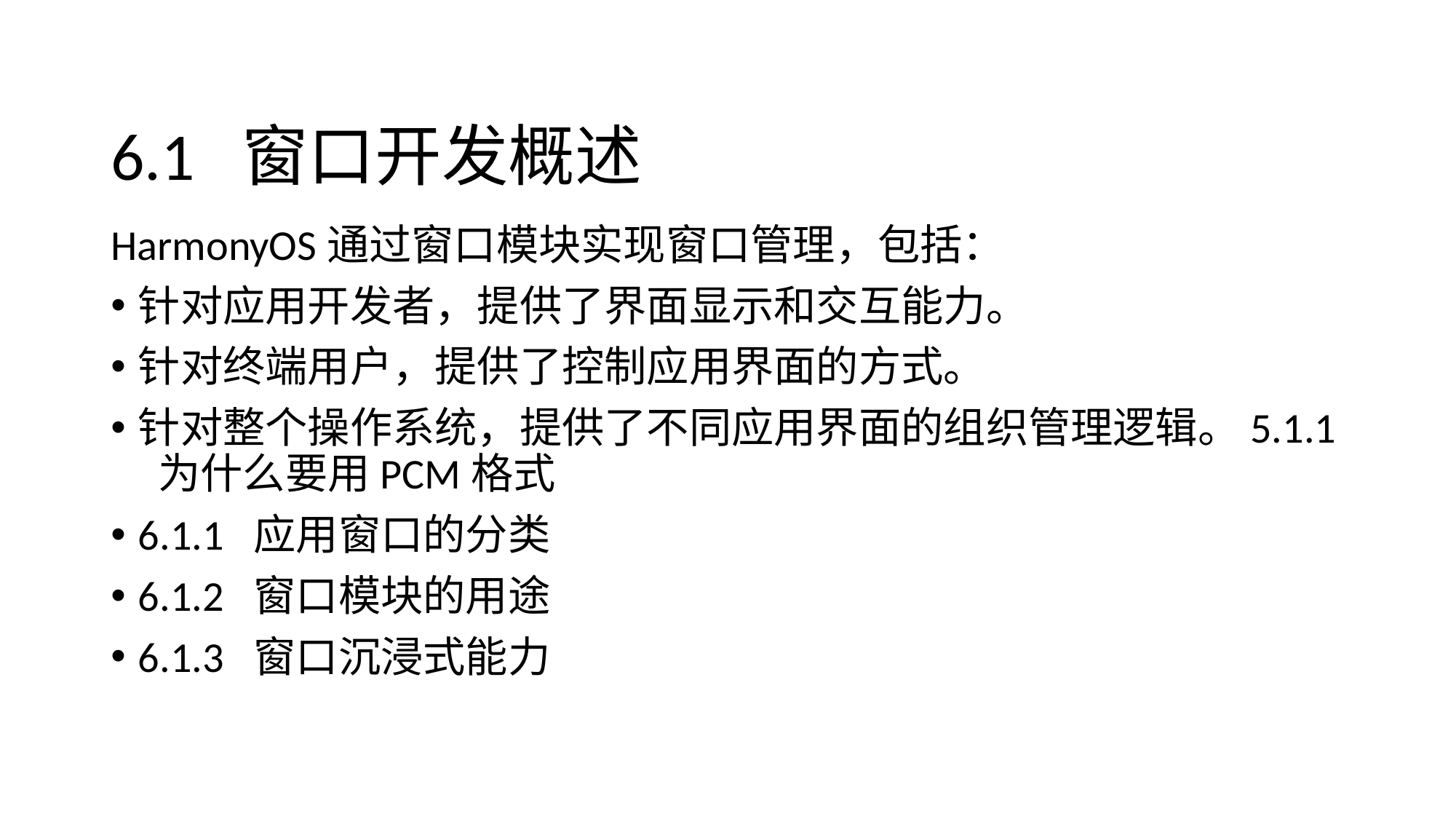

# 6.1  窗口开发概述
HarmonyOS通过窗口模块实现窗口管理，包括：
针对应用开发者，提供了界面显示和交互能力。
针对终端用户，提供了控制应用界面的方式。
针对整个操作系统，提供了不同应用界面的组织管理逻辑。5.1.1  为什么要用PCM格式
6.1.1  应用窗口的分类
6.1.2  窗口模块的用途
6.1.3  窗口沉浸式能力